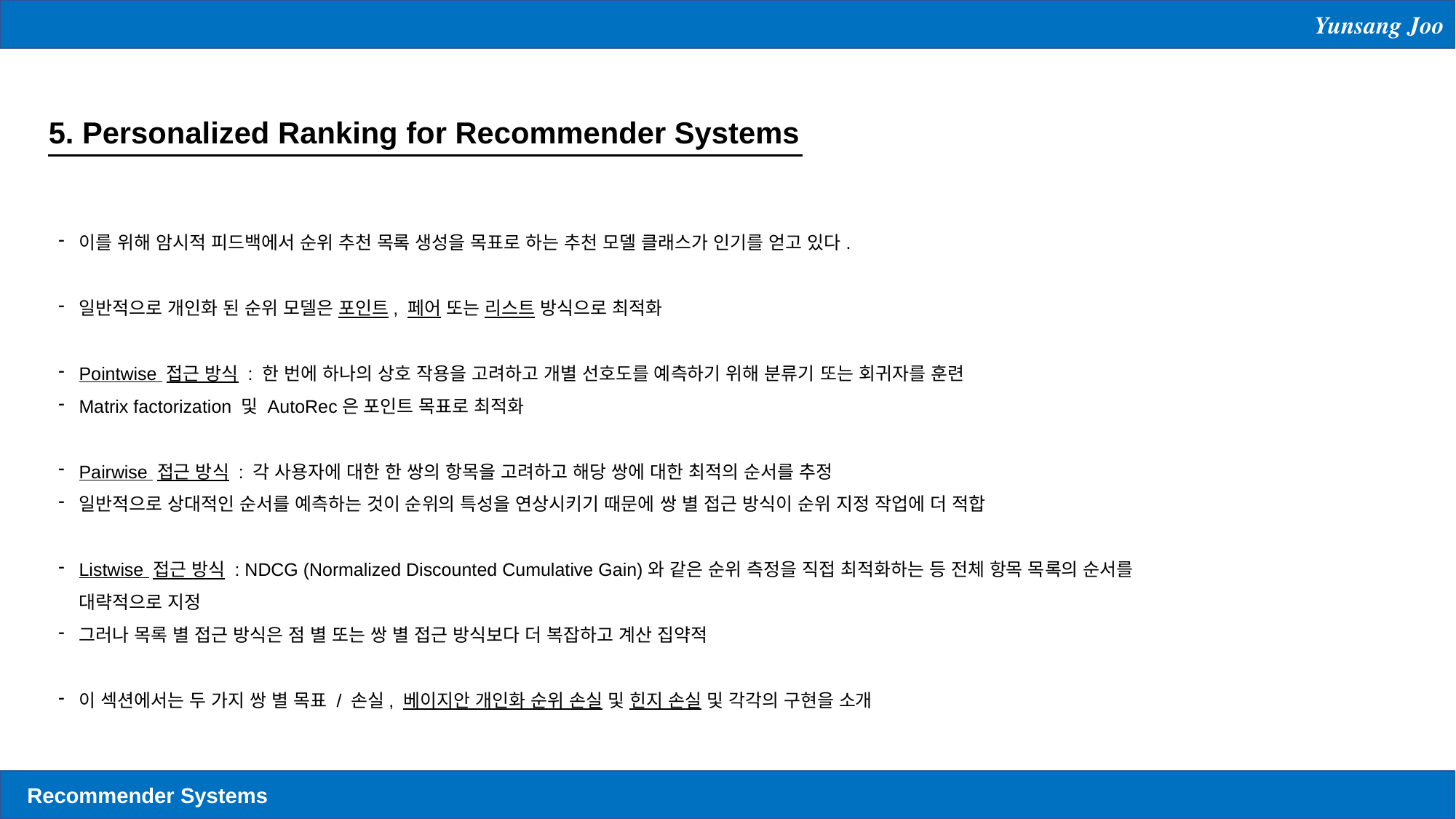

Yunsang Joo
5. Personalized Ranking for Recommender Systems
이를 위해 암시적 피드백에서 순위 추천 목록 생성을 목표로 하는 추천 모델 클래스가 인기를 얻고 있다.

일반적으로 개인화 된 순위 모델은 포인트, 페어 또는 리스트 방식으로 최적화

Pointwise 접근 방식 : 한 번에 하나의 상호 작용을 고려하고 개별 선호도를 예측하기 위해 분류기 또는 회귀자를 훈련
Matrix factorization 및 AutoRec은 포인트 목표로 최적화

Pairwise 접근 방식 : 각 사용자에 대한 한 쌍의 항목을 고려하고 해당 쌍에 대한 최적의 순서를 추정
일반적으로 상대적인 순서를 예측하는 것이 순위의 특성을 연상시키기 때문에 쌍 별 접근 방식이 순위 지정 작업에 더 적합

Listwise 접근 방식 : NDCG (Normalized Discounted Cumulative Gain)와 같은 순위 측정을 직접 최적화하는 등 전체 항목 목록의 순서를 대략적으로 지정
그러나 목록 별 접근 방식은 점 별 또는 쌍 별 접근 방식보다 더 복잡하고 계산 집약적

이 섹션에서는 두 가지 쌍 별 목표 / 손실, 베이지안 개인화 순위 손실 및 힌지 손실 및 각각의 구현을 소개

Recommender Systems